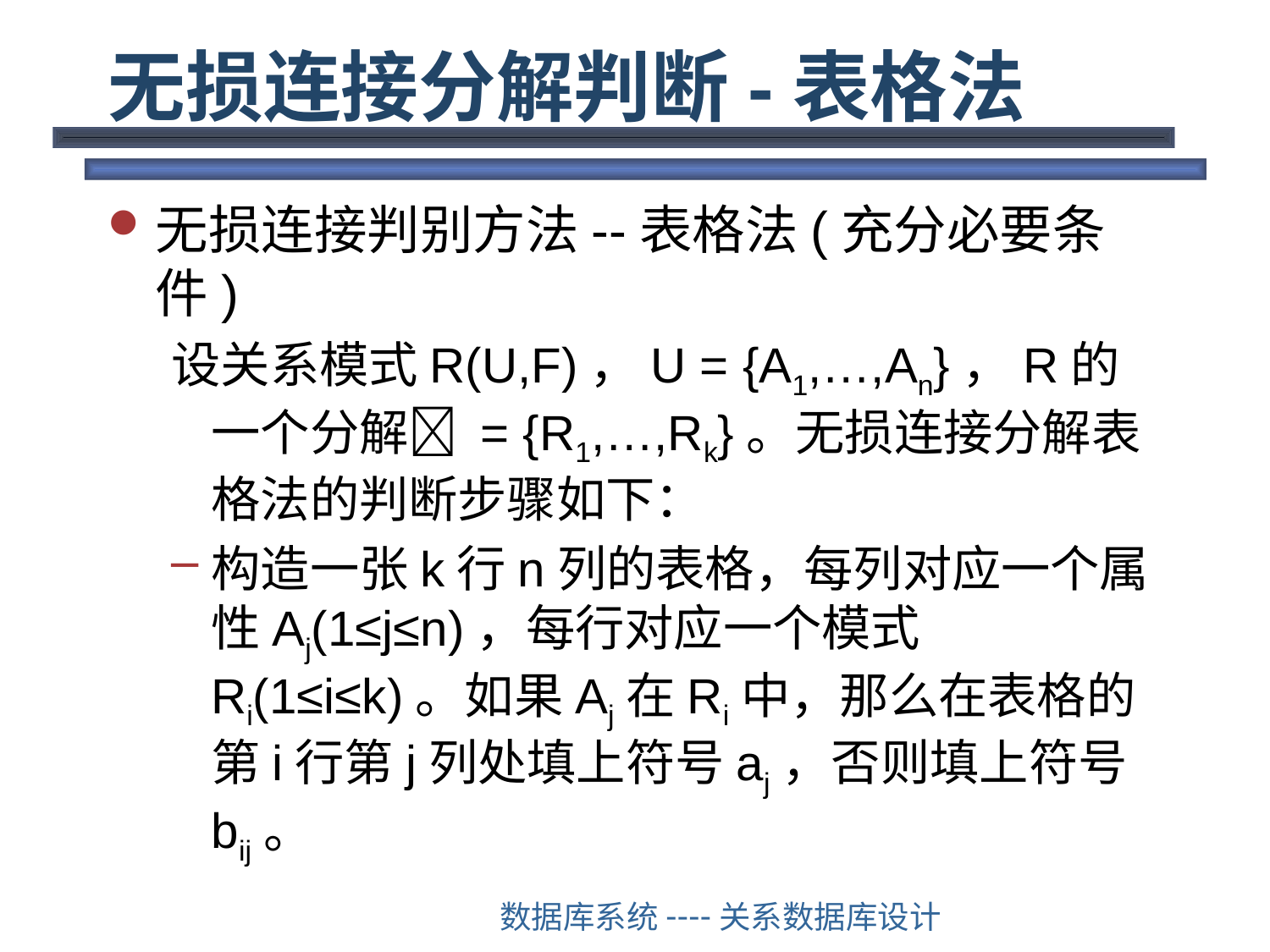

# 无损连接分解判断-表格法
无损连接判别方法--表格法(充分必要条件)
设关系模式R(U,F)，U = {A1,…,An}，R的一个分解ρ = {R1,…,Rk}。无损连接分解表格法的判断步骤如下：
构造一张k行n列的表格，每列对应一个属性Aj(1≤j≤n)，每行对应一个模式Ri(1≤i≤k)。如果Aj在Ri中，那么在表格的第i行第j列处填上符号aj，否则填上符号bij。
数据库系统----关系数据库设计